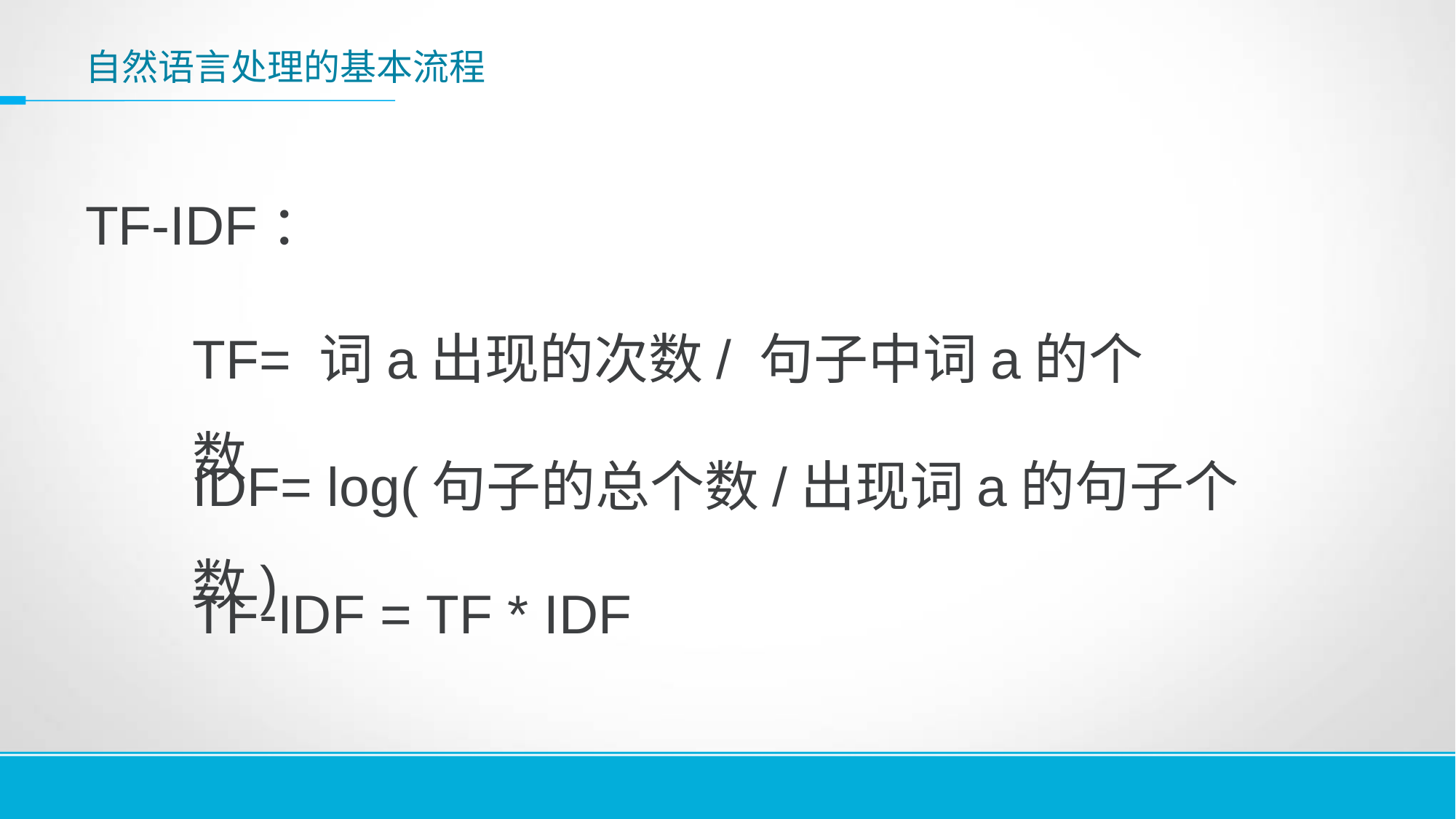

# 自然语言处理的基本流程
TF-IDF：
TF= 词a出现的次数/ 句子中词a的个数
IDF= log(句子的总个数/出现词a的句子个数)
TF-IDF = TF * IDF